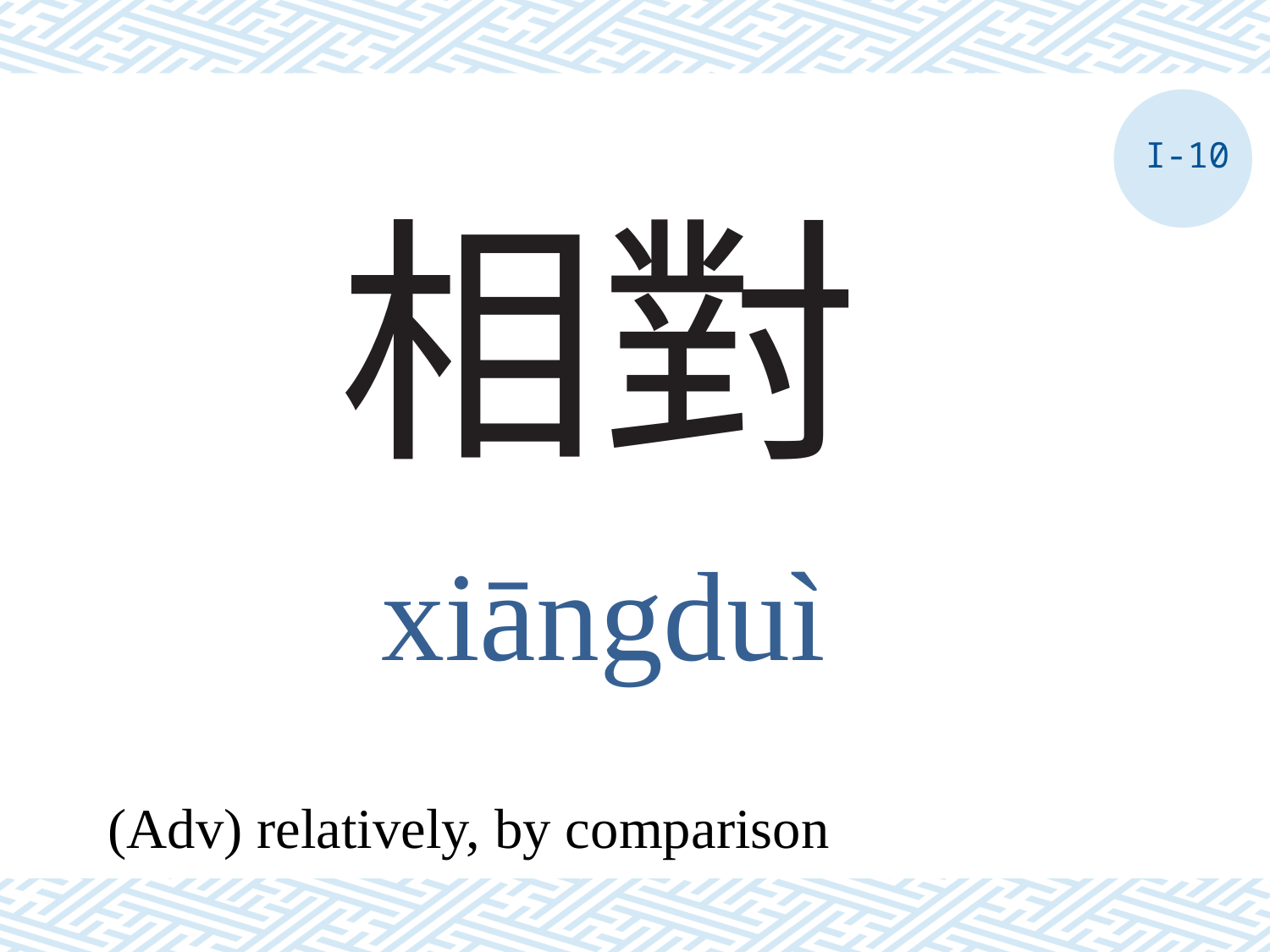

I-10

# 相對
xiāngduì
(Adv) relatively, by comparison